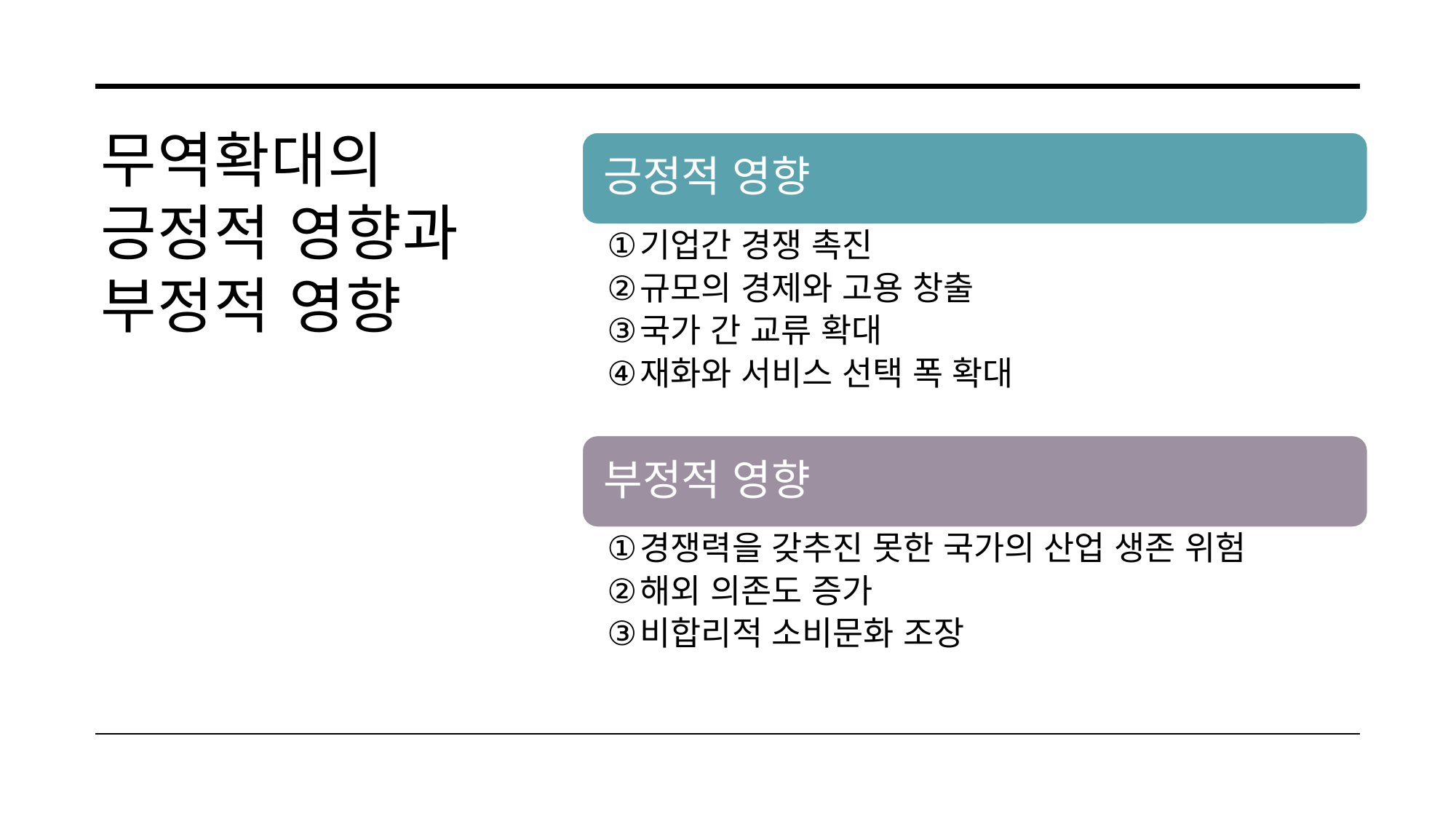

# 무역확대의 긍정적 영향과 부정적 영향
긍정적 영향
기업간 경쟁 촉진
규모의 경제와 고용 창출
국가 간 교류 확대
재화와 서비스 선택 폭 확대
부정적 영향
경쟁력을 갖추진 못한 국가의 산업 생존 위험
해외 의존도 증가
비합리적 소비문화 조장